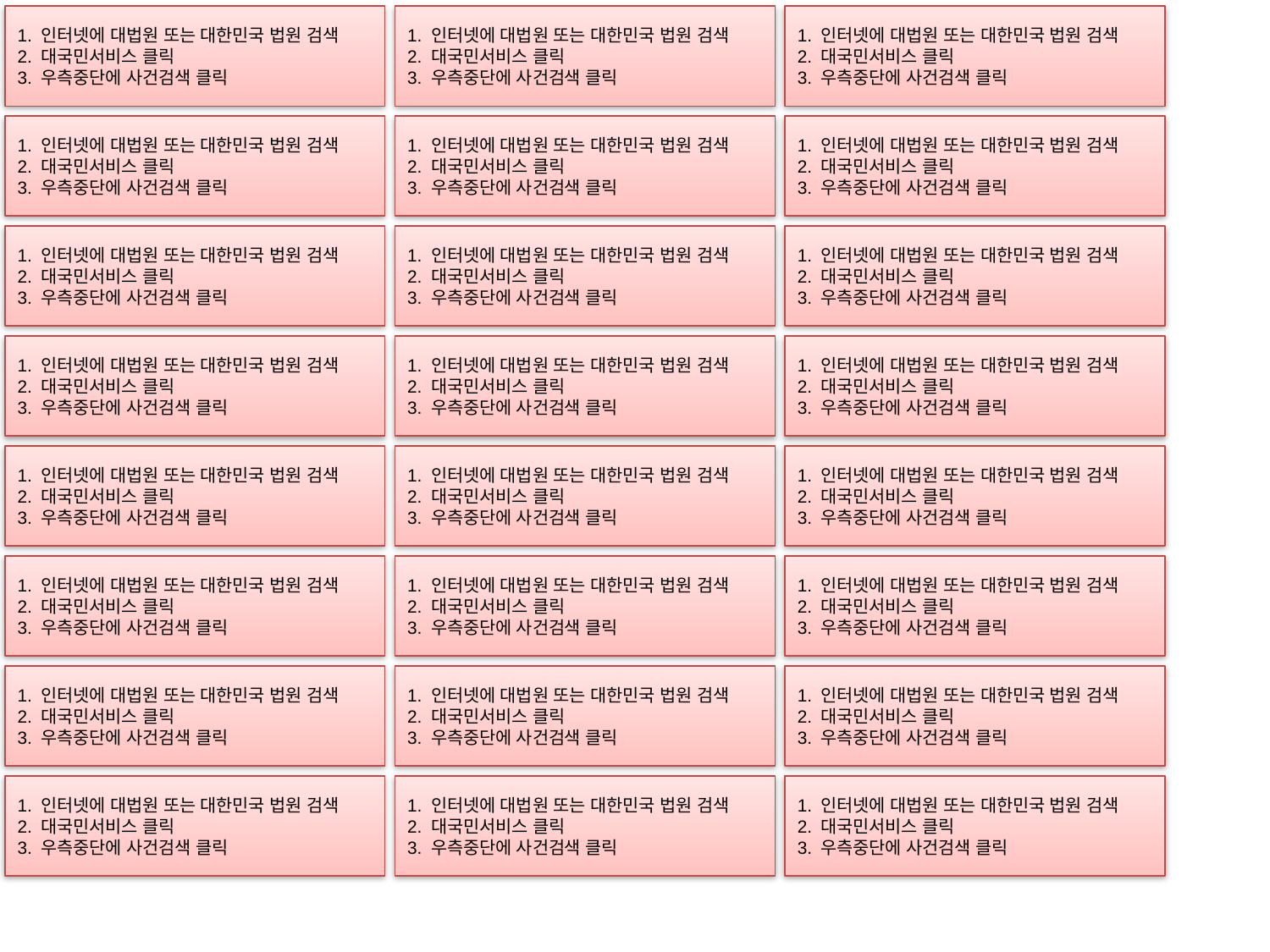

1. 인터넷에 대법원 또는 대한민국 법원 검색
2. 대국민서비스 클릭
3. 우측중단에 사건검색 클릭
1. 인터넷에 대법원 또는 대한민국 법원 검색
2. 대국민서비스 클릭
3. 우측중단에 사건검색 클릭
1. 인터넷에 대법원 또는 대한민국 법원 검색
2. 대국민서비스 클릭
3. 우측중단에 사건검색 클릭
1. 인터넷에 대법원 또는 대한민국 법원 검색
2. 대국민서비스 클릭
3. 우측중단에 사건검색 클릭
1. 인터넷에 대법원 또는 대한민국 법원 검색
2. 대국민서비스 클릭
3. 우측중단에 사건검색 클릭
1. 인터넷에 대법원 또는 대한민국 법원 검색
2. 대국민서비스 클릭
3. 우측중단에 사건검색 클릭
1. 인터넷에 대법원 또는 대한민국 법원 검색
2. 대국민서비스 클릭
3. 우측중단에 사건검색 클릭
1. 인터넷에 대법원 또는 대한민국 법원 검색
2. 대국민서비스 클릭
3. 우측중단에 사건검색 클릭
1. 인터넷에 대법원 또는 대한민국 법원 검색
2. 대국민서비스 클릭
3. 우측중단에 사건검색 클릭
1. 인터넷에 대법원 또는 대한민국 법원 검색
2. 대국민서비스 클릭
3. 우측중단에 사건검색 클릭
1. 인터넷에 대법원 또는 대한민국 법원 검색
2. 대국민서비스 클릭
3. 우측중단에 사건검색 클릭
1. 인터넷에 대법원 또는 대한민국 법원 검색
2. 대국민서비스 클릭
3. 우측중단에 사건검색 클릭
1. 인터넷에 대법원 또는 대한민국 법원 검색
2. 대국민서비스 클릭
3. 우측중단에 사건검색 클릭
1. 인터넷에 대법원 또는 대한민국 법원 검색
2. 대국민서비스 클릭
3. 우측중단에 사건검색 클릭
1. 인터넷에 대법원 또는 대한민국 법원 검색
2. 대국민서비스 클릭
3. 우측중단에 사건검색 클릭
1. 인터넷에 대법원 또는 대한민국 법원 검색
2. 대국민서비스 클릭
3. 우측중단에 사건검색 클릭
1. 인터넷에 대법원 또는 대한민국 법원 검색
2. 대국민서비스 클릭
3. 우측중단에 사건검색 클릭
1. 인터넷에 대법원 또는 대한민국 법원 검색
2. 대국민서비스 클릭
3. 우측중단에 사건검색 클릭
1. 인터넷에 대법원 또는 대한민국 법원 검색
2. 대국민서비스 클릭
3. 우측중단에 사건검색 클릭
1. 인터넷에 대법원 또는 대한민국 법원 검색
2. 대국민서비스 클릭
3. 우측중단에 사건검색 클릭
1. 인터넷에 대법원 또는 대한민국 법원 검색
2. 대국민서비스 클릭
3. 우측중단에 사건검색 클릭
1. 인터넷에 대법원 또는 대한민국 법원 검색
2. 대국민서비스 클릭
3. 우측중단에 사건검색 클릭
1. 인터넷에 대법원 또는 대한민국 법원 검색
2. 대국민서비스 클릭
3. 우측중단에 사건검색 클릭
1. 인터넷에 대법원 또는 대한민국 법원 검색
2. 대국민서비스 클릭
3. 우측중단에 사건검색 클릭